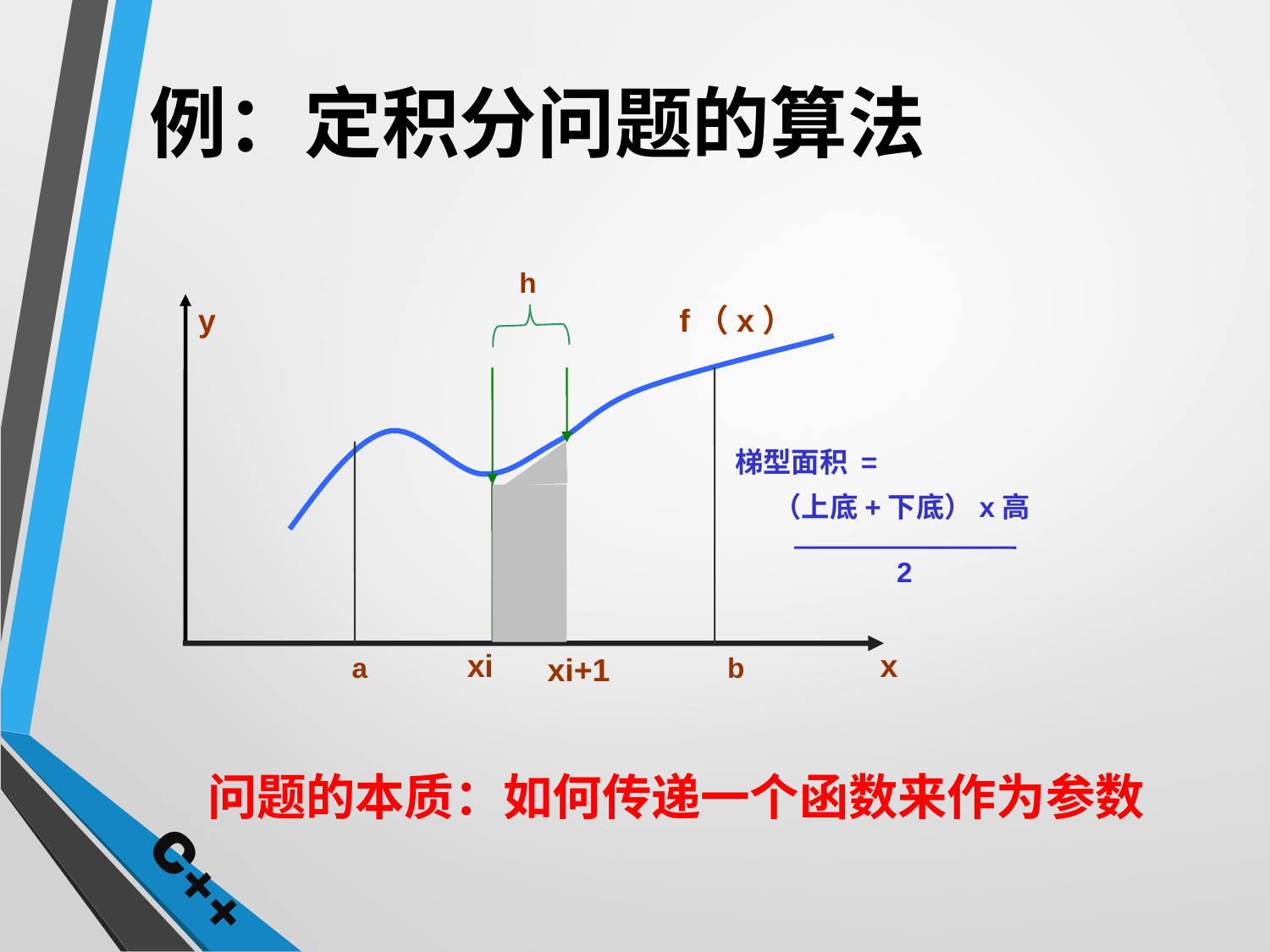

# 例：定积分问题的算法

h

y
f（x）

梯型面积 =

（上底+下底）x高

2
x
xi
xi+1
a
b

问题的本质：如何传递一个函数来作为参数